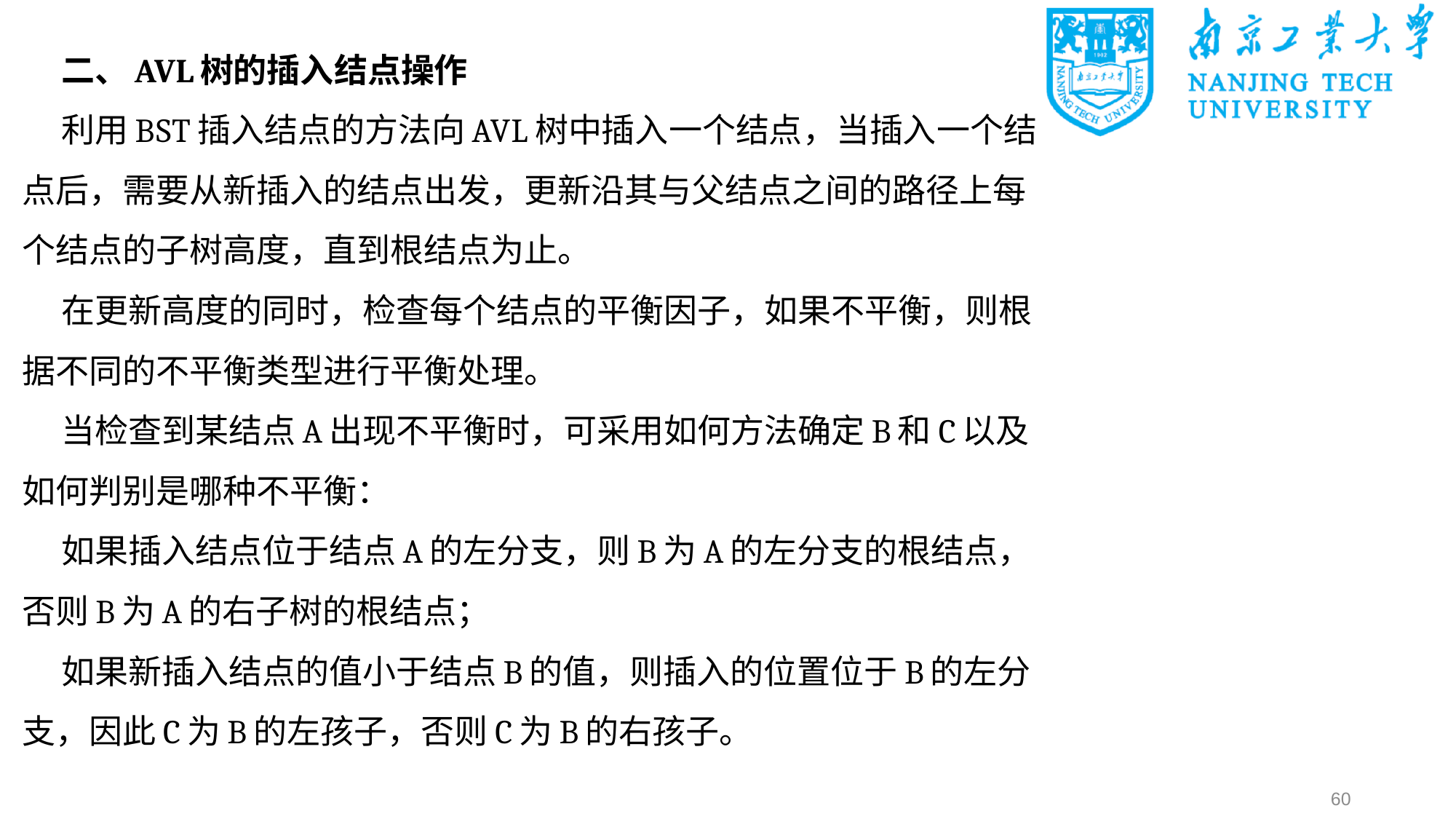

二、AVL树的插入结点操作
利用BST插入结点的方法向AVL树中插入一个结点，当插入一个结点后，需要从新插入的结点出发，更新沿其与父结点之间的路径上每个结点的子树高度，直到根结点为止。
在更新高度的同时，检查每个结点的平衡因子，如果不平衡，则根据不同的不平衡类型进行平衡处理。
当检查到某结点A出现不平衡时，可采用如何方法确定B和C以及如何判别是哪种不平衡：
如果插入结点位于结点A的左分支，则B为A的左分支的根结点，否则B为A的右子树的根结点；
如果新插入结点的值小于结点B的值，则插入的位置位于B的左分支，因此C为B的左孩子，否则C为B的右孩子。
60